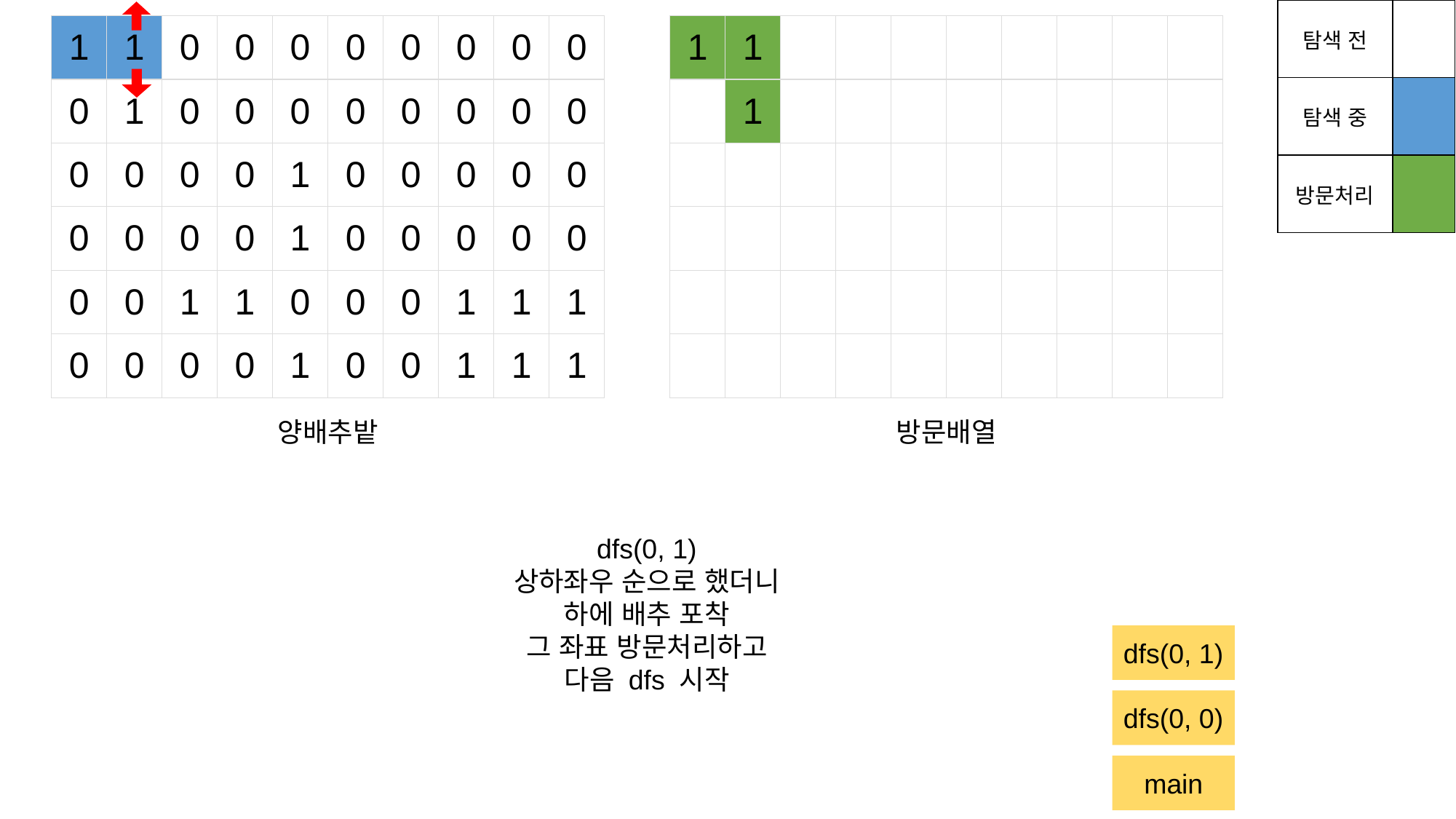

| 탐색 전 |  |
| --- | --- |
| 탐색 중 |  |
| 방문처리 |  |

| 1 | 1 | 0 | 0 | 0 | 0 | 0 | 0 | 0 | 0 |
| --- | --- | --- | --- | --- | --- | --- | --- | --- | --- |
| 0 | 1 | 0 | 0 | 0 | 0 | 0 | 0 | 0 | 0 |
| 0 | 0 | 0 | 0 | 1 | 0 | 0 | 0 | 0 | 0 |
| 0 | 0 | 0 | 0 | 1 | 0 | 0 | 0 | 0 | 0 |
| 0 | 0 | 1 | 1 | 0 | 0 | 0 | 1 | 1 | 1 |
| 0 | 0 | 0 | 0 | 1 | 0 | 0 | 1 | 1 | 1 |
| 1 | 1 |  |  |  |  |  |  |  |  |
| --- | --- | --- | --- | --- | --- | --- | --- | --- | --- |
|  | 1 |  |  |  |  |  |  |  |  |
|  |  |  |  |  |  |  |  |  |  |
|  |  |  |  |  |  |  |  |  |  |
|  |  |  |  |  |  |  |  |  |  |
|  |  |  |  |  |  |  |  |  |  |

양배추밭
방문배열
dfs(0, 1)
상하좌우 순으로 했더니
하에 배추 포착
그 좌표 방문처리하고
다음 dfs 시작
dfs(0, 1)
dfs(0, 0)
main